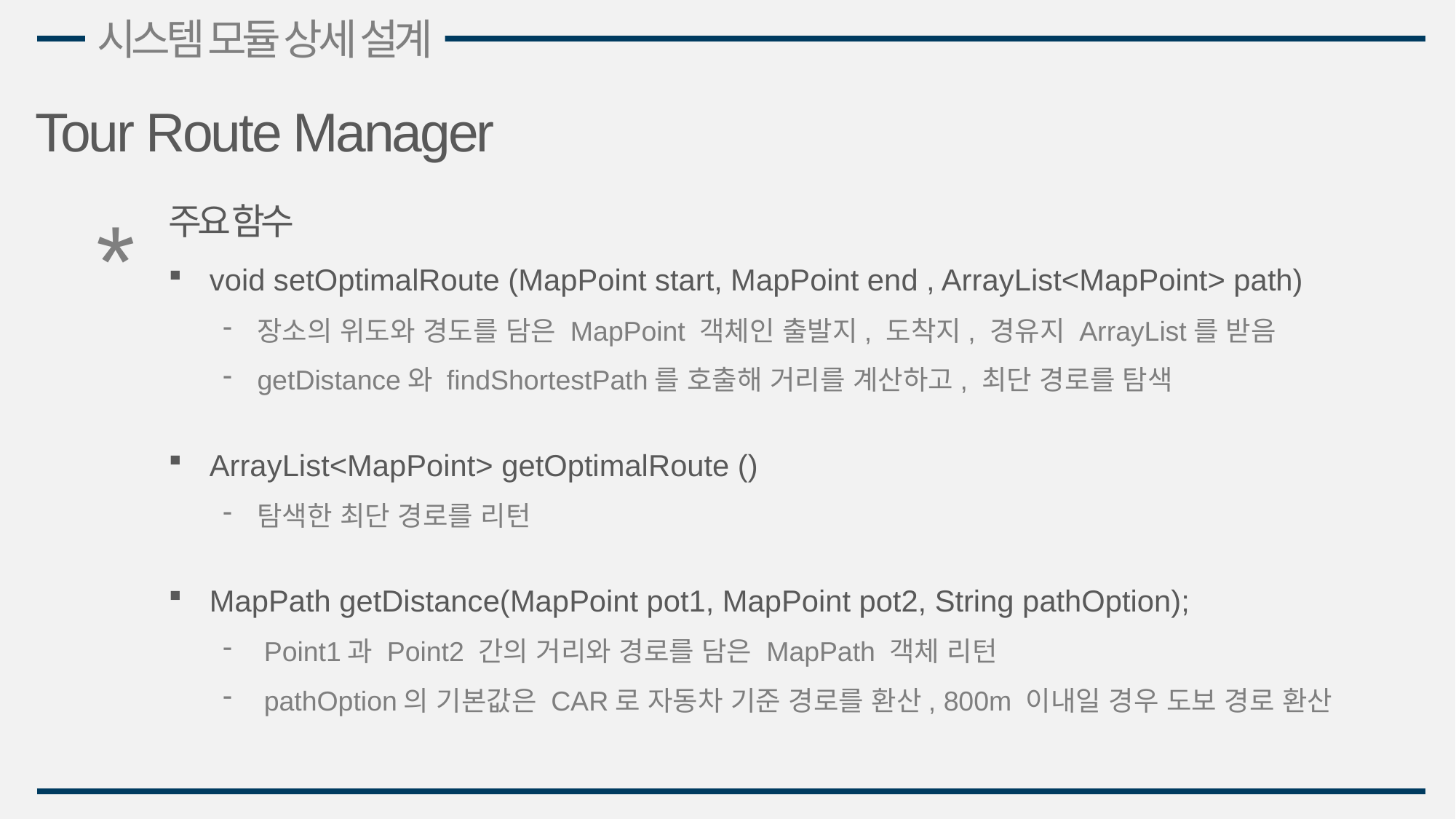

시스템 모듈 상세 설계
Tour Route Manager
*
주요 함수
void setOptimalRoute (MapPoint start, MapPoint end , ArrayList<MapPoint> path)
장소의 위도와 경도를 담은 MapPoint 객체인 출발지, 도착지, 경유지 ArrayList를 받음
getDistance와 findShortestPath를 호출해 거리를 계산하고, 최단 경로를 탐색
ArrayList<MapPoint> getOptimalRoute ()
탐색한 최단 경로를 리턴
MapPath getDistance(MapPoint pot1, MapPoint pot2, String pathOption);
Point1과 Point2 간의 거리와 경로를 담은 MapPath 객체 리턴
pathOption의 기본값은 CAR로 자동차 기준 경로를 환산, 800m 이내일 경우 도보 경로 환산